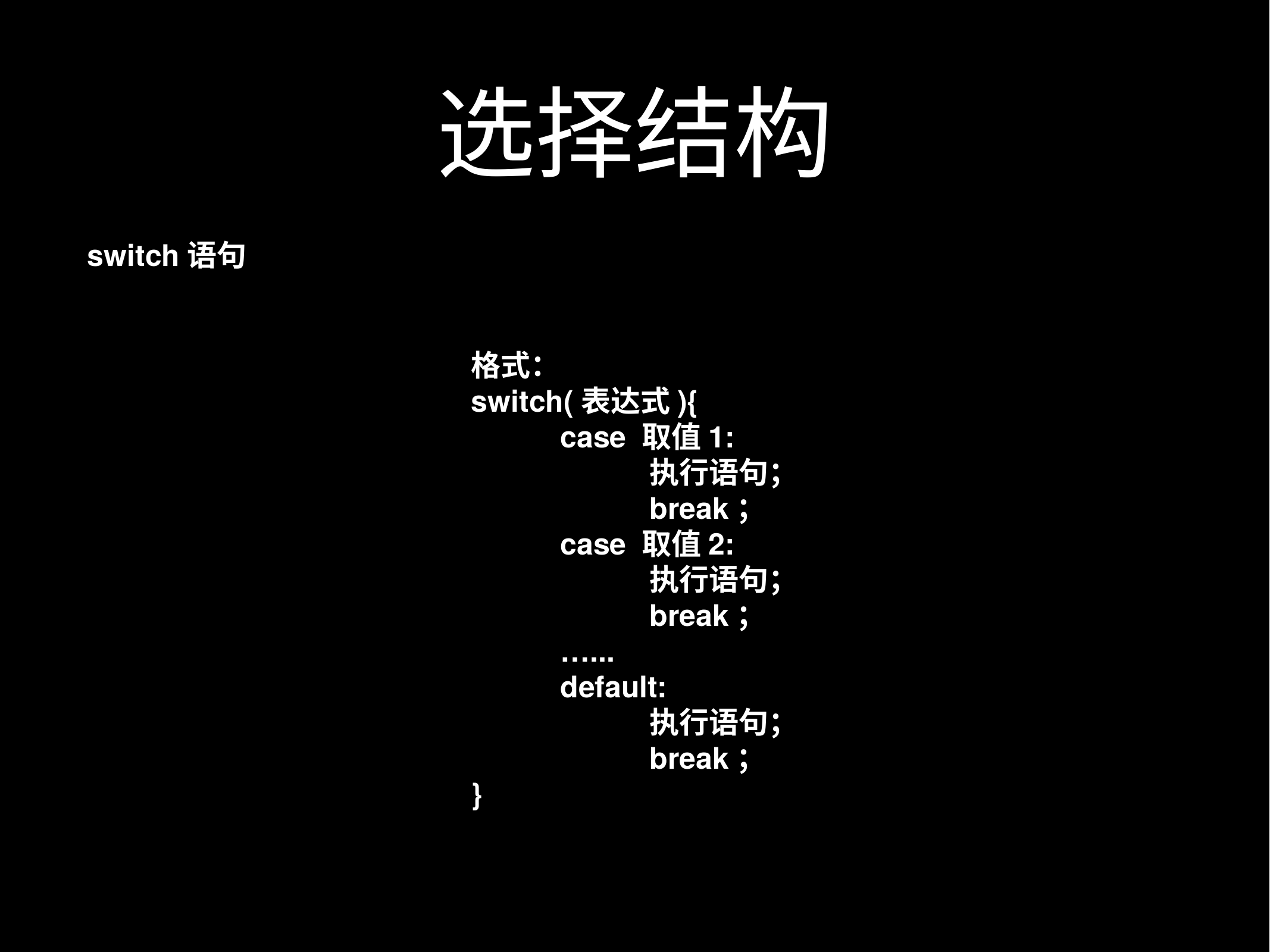

# 选择结构
switch语句
格式：
switch(表达式){
	case 取值1:
		执行语句；
		break；
	case 取值2:
		执行语句；
		break；
	…...
	default:
		执行语句；
		break；
}